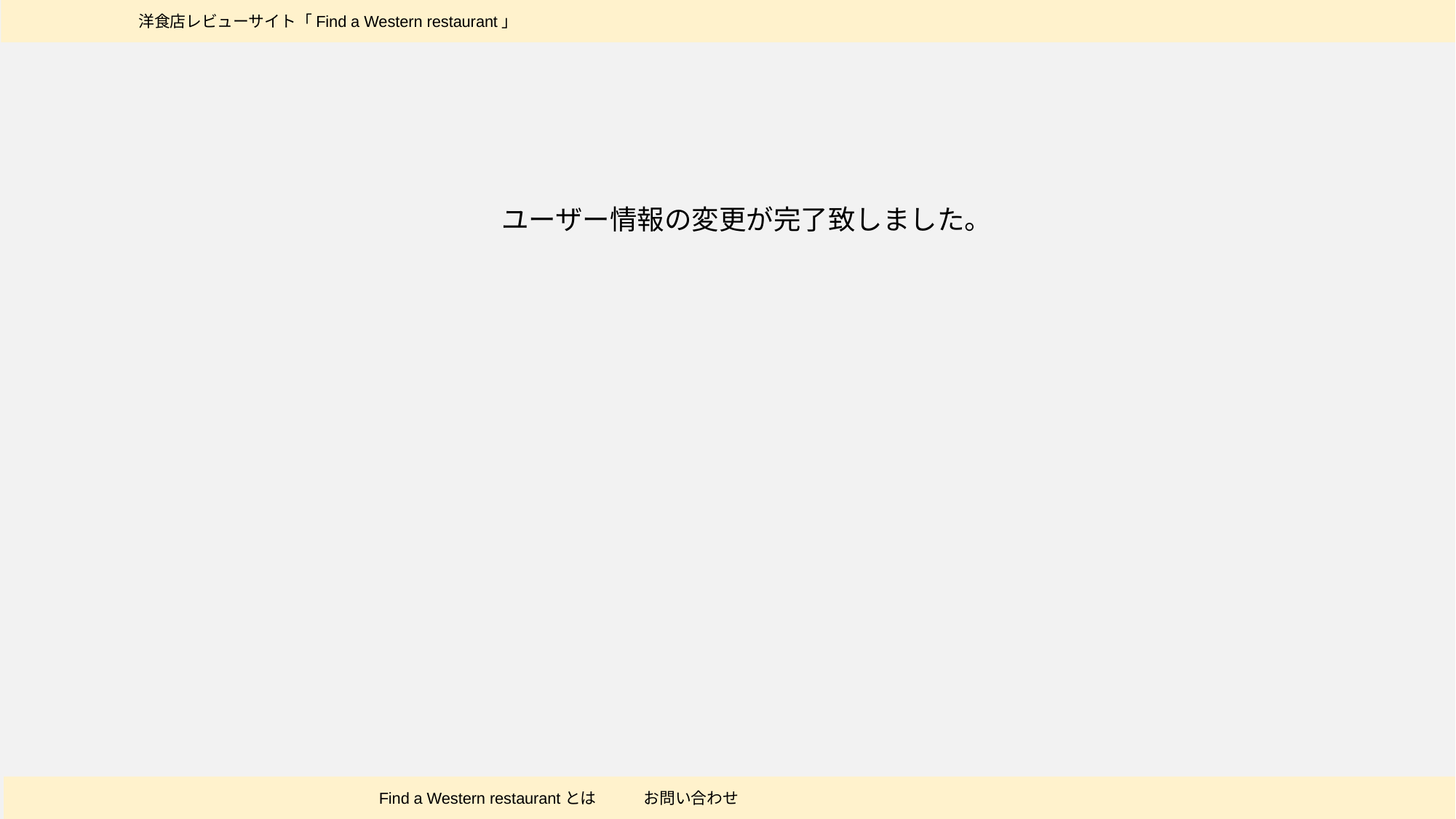

洋食店レビューサイト「Find a Western restaurant」
ユーザー情報の変更が完了致しました。

Find a Western restaurantとは
お問い合わせ